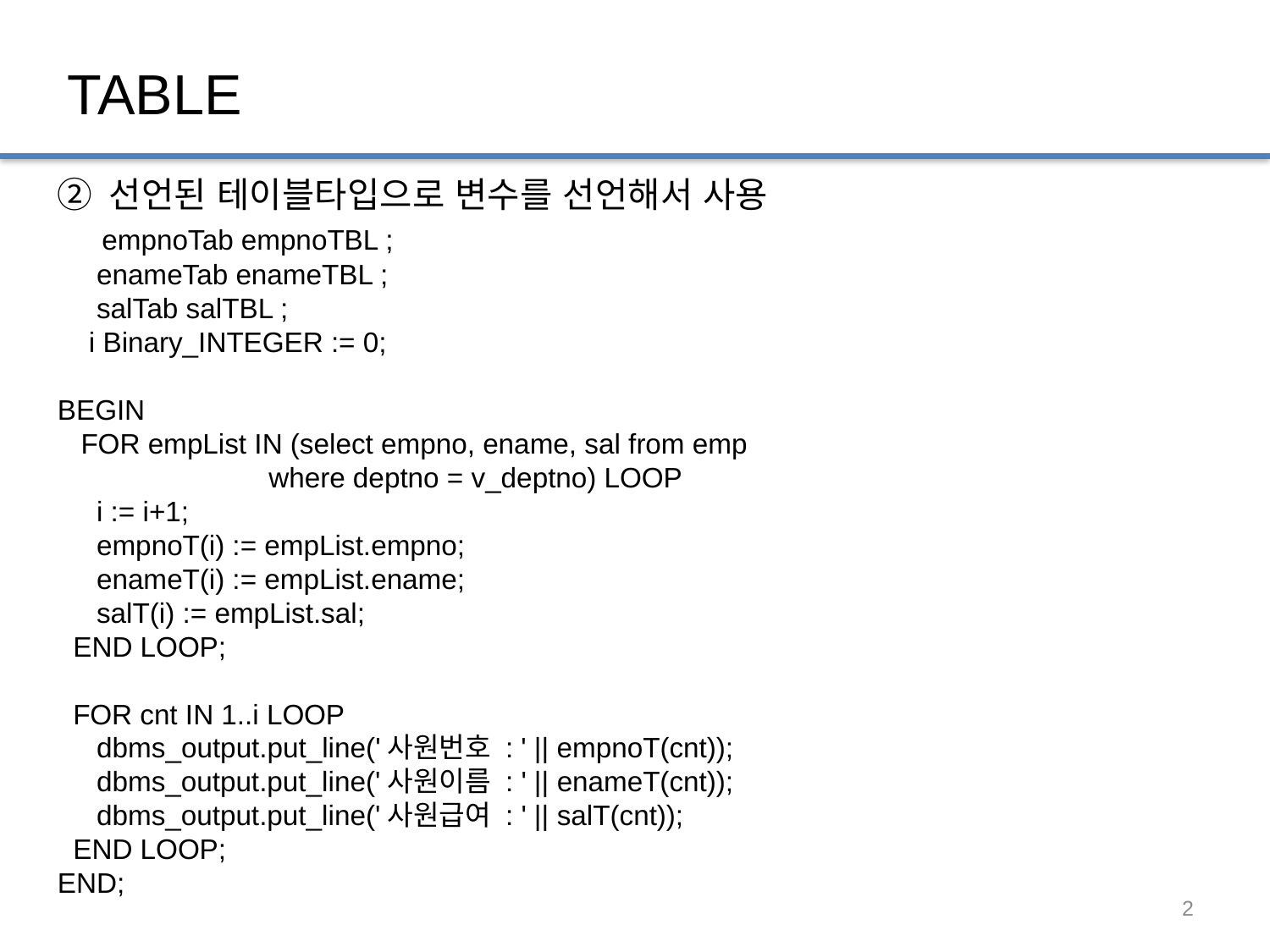

TABLE
② 선언된 테이블타입으로 변수를 선언해서 사용        
    empnoTab empnoTBL ;
     enameTab enameTBL ;
     salTab salTBL ;
    i Binary_INTEGER := 0;

BEGIN
   FOR empList IN (select empno, ename, sal from emp
                           where deptno = v_deptno) LOOP
     i := i+1;
     empnoT(i) := empList.empno;
     enameT(i) := empList.ename;
     salT(i) := empList.sal;
  END LOOP;

  FOR cnt IN 1..i LOOP
     dbms_output.put_line('사원번호 : ' || empnoT(cnt));
     dbms_output.put_line('사원이름 : ' || enameT(cnt));
     dbms_output.put_line('사원급여 : ' || salT(cnt));
  END LOOP;
END;
2